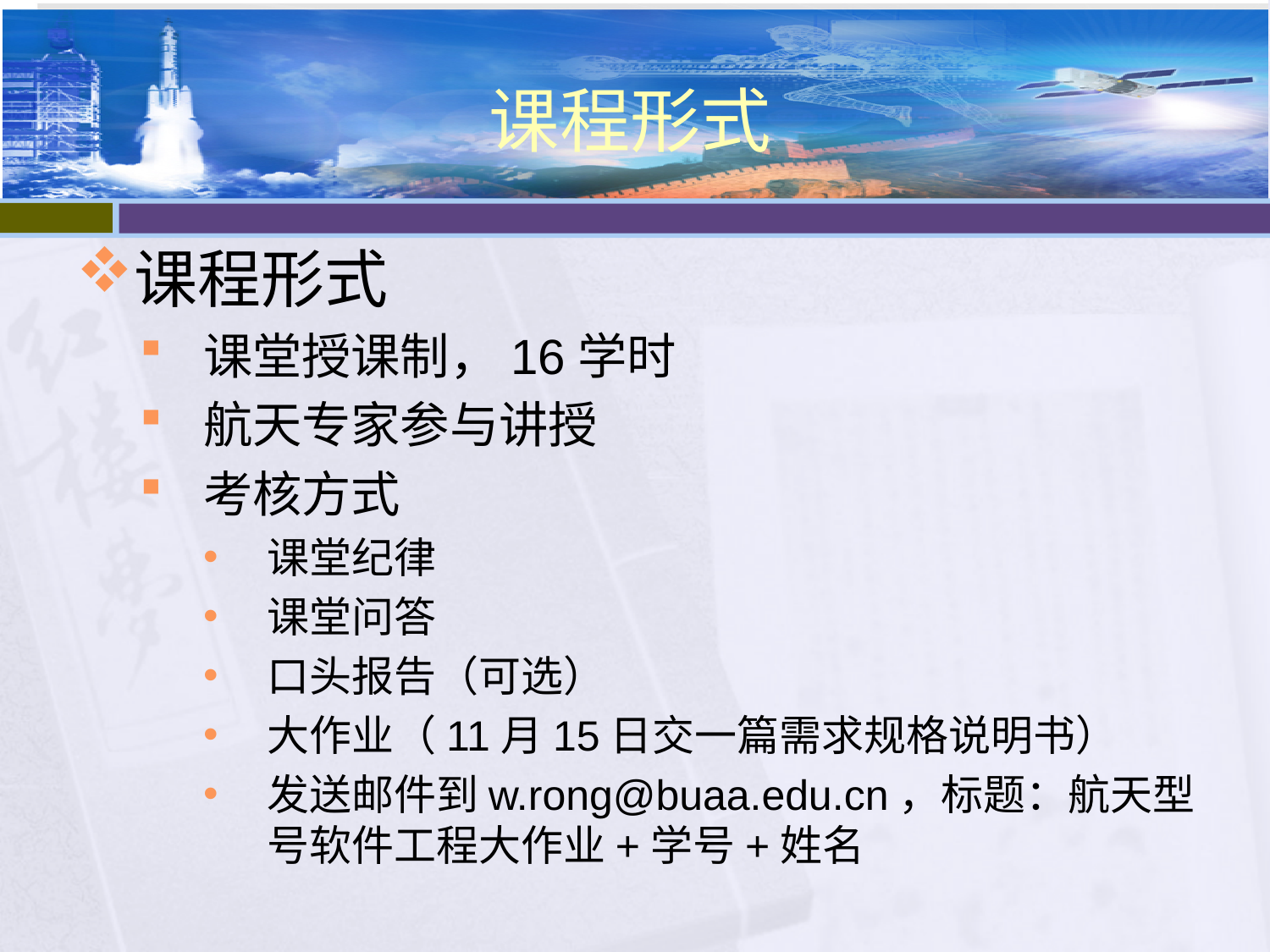

# 课程形式

课程形式
课堂授课制，16学时
航天专家参与讲授
考核方式
课堂纪律
课堂问答
口头报告（可选）
大作业（11月15日交一篇需求规格说明书）
发送邮件到w.rong@buaa.edu.cn，标题：航天型号软件工程大作业+学号+姓名